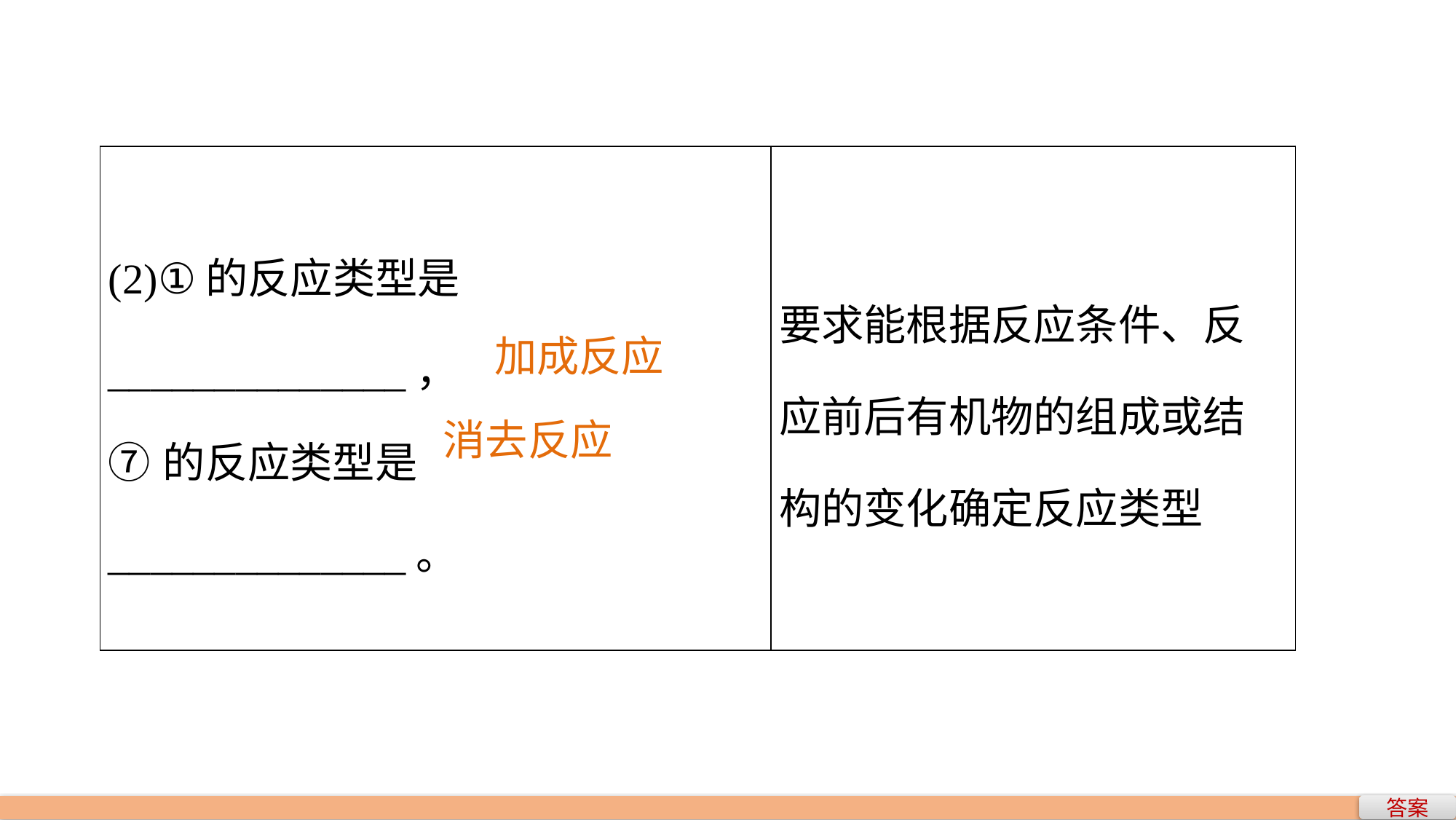

| (2)①的反应类型是\_\_\_\_\_\_\_\_\_\_\_\_\_\_， ⑦的反应类型是\_\_\_\_\_\_\_\_\_\_\_\_\_\_。 | 要求能根据反应条件、反应前后有机物的组成或结构的变化确定反应类型 |
| --- | --- |
加成反应
消去反应
答案